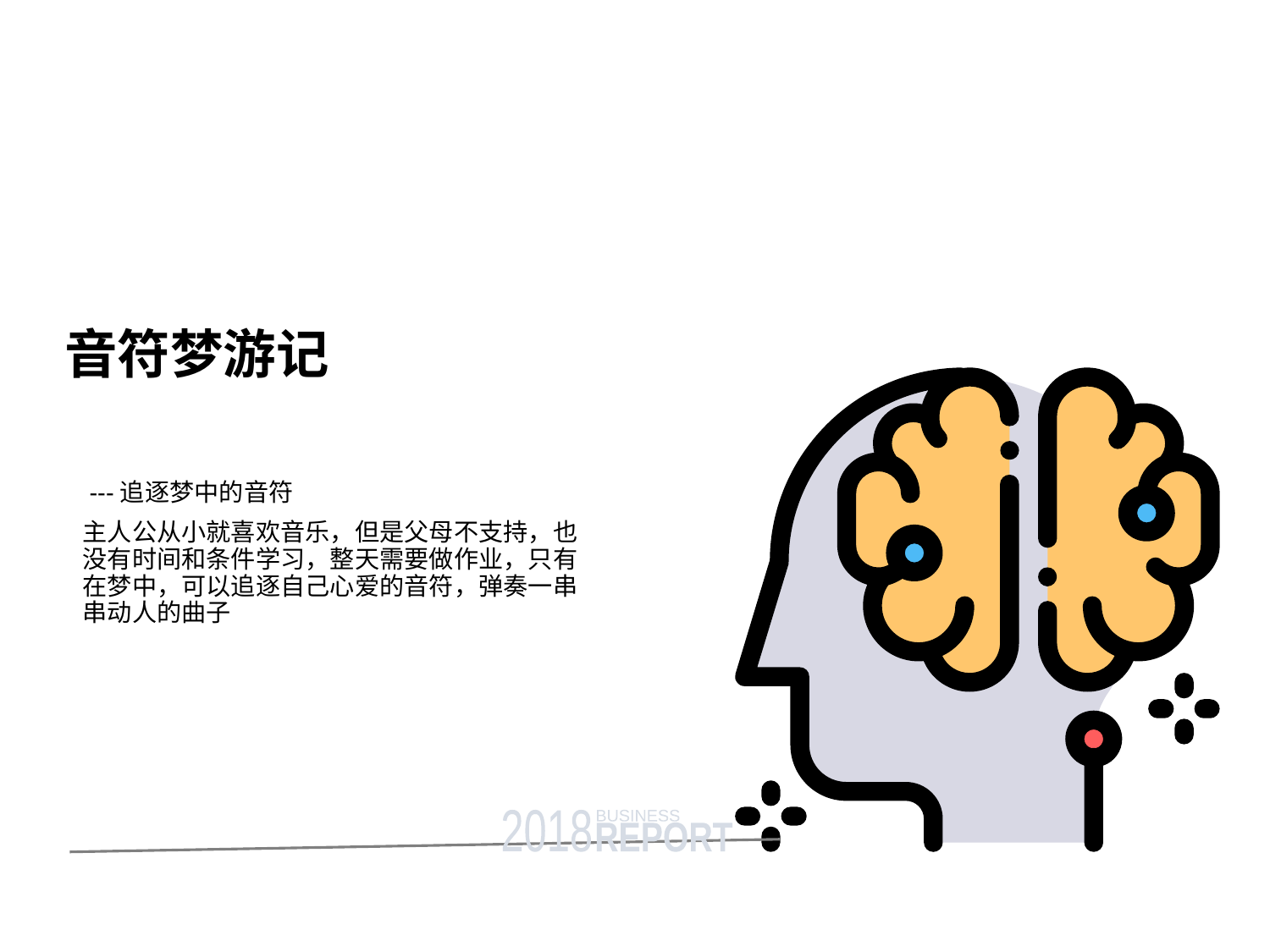

# 音符梦游记
 ---追逐梦中的音符
主人公从小就喜欢音乐，但是父母不支持，也没有时间和条件学习，整天需要做作业，只有在梦中，可以追逐自己心爱的音符，弹奏一串串动人的曲子
BUSINESS
REPORT
2018